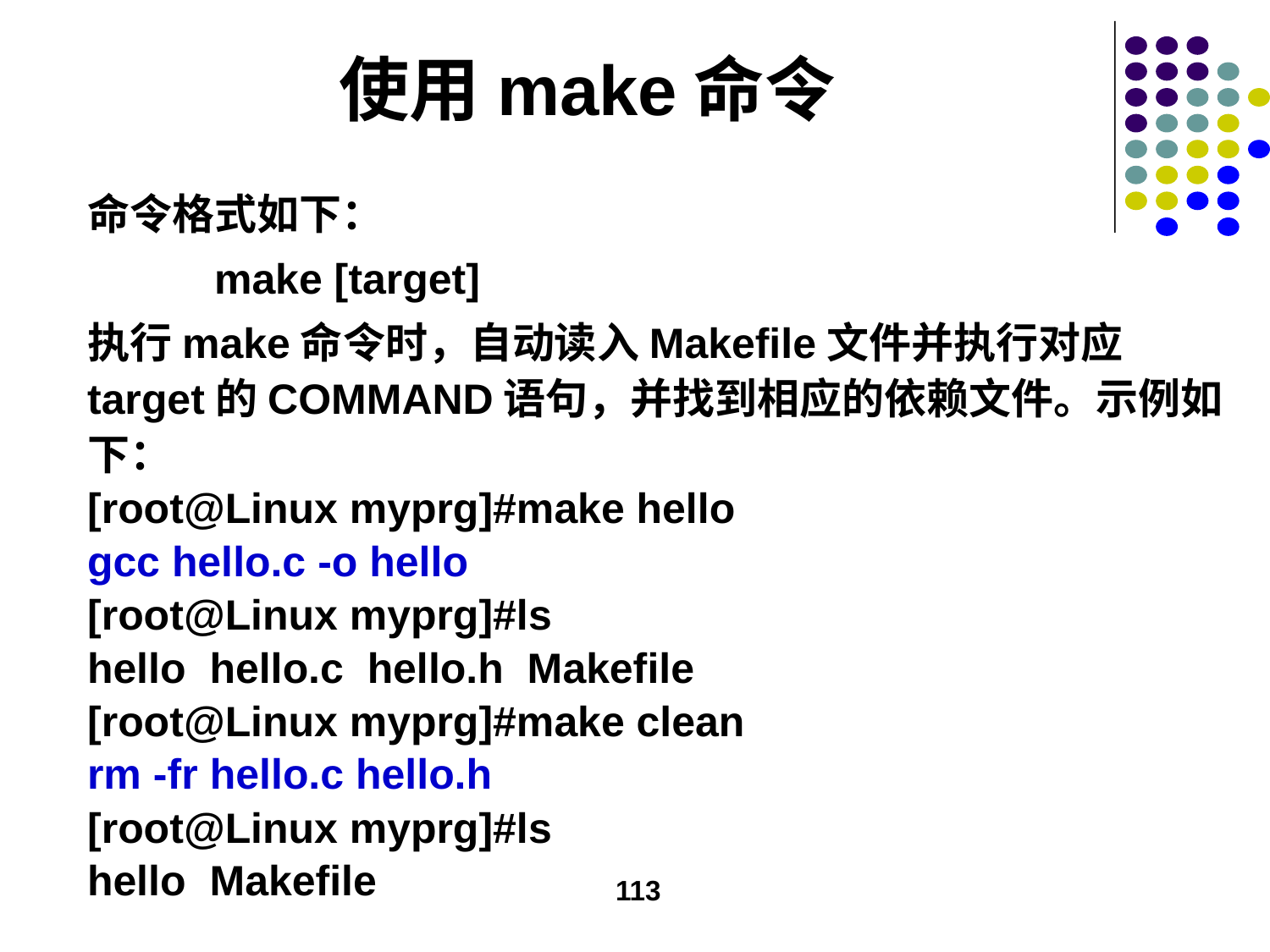

# 使用make命令
命令格式如下：
	make [target]
执行make命令时，自动读入Makefile文件并执行对应target的COMMAND语句，并找到相应的依赖文件。示例如下：
[root@Linux myprg]#make hello
gcc hello.c -o hello
[root@Linux myprg]#ls
hello  hello.c  hello.h  Makefile
[root@Linux myprg]#make clean
rm -fr hello.c hello.h
[root@Linux myprg]#ls
hello  Makefile
113